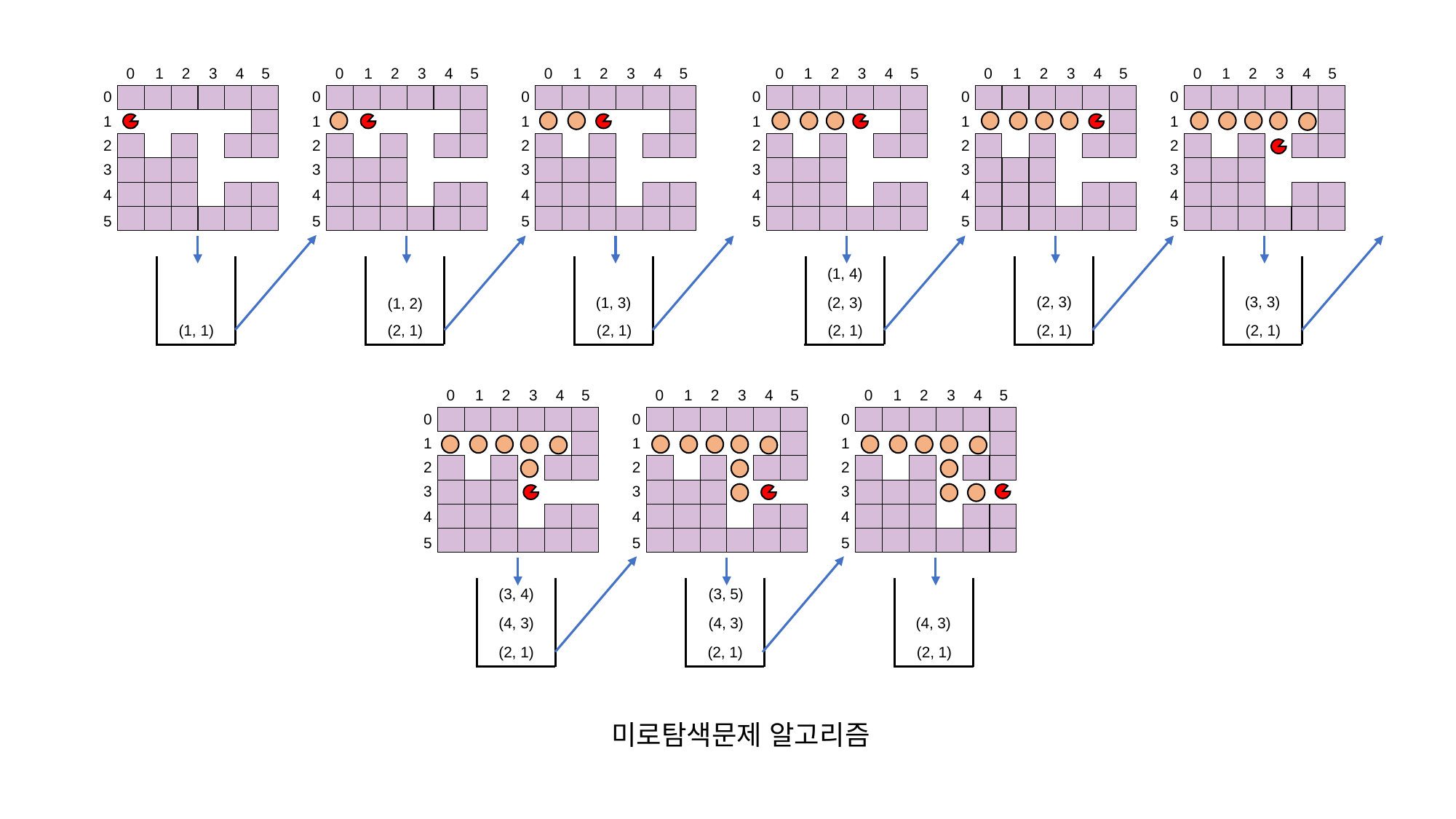

0
1
2
3
4
5
0
1
2
3
4
5
0
1
2
3
4
5
0
1
2
3
4
5
0
1
2
3
4
5
0
1
2
3
4
5
0
0
0
0
0
0

1
1
1
1
1
1

2
2
2
2
2
2

3
3
3
3
3
3

4
4
4
4
4
4

5

5

5

5

5

5

(1, 4)
(2, 3)
(3, 3)
(1, 3)
(2, 3)
(1, 2)
(1, 1)
(2, 1)
(2, 1)
(2, 1)
(2, 1)
(2, 1)
0
1
2
3
4
5
0
1
2
3
4
5
0
1
2
3
4
5
0
0
0

1
1
1

2
2
2

3
3
3

4
4
4

5

5

5

(3, 4)
(3, 5)
(4, 3)
(4, 3)
(4, 3)
(2, 1)
(2, 1)
(2, 1)
미로탐색문제 알고리즘